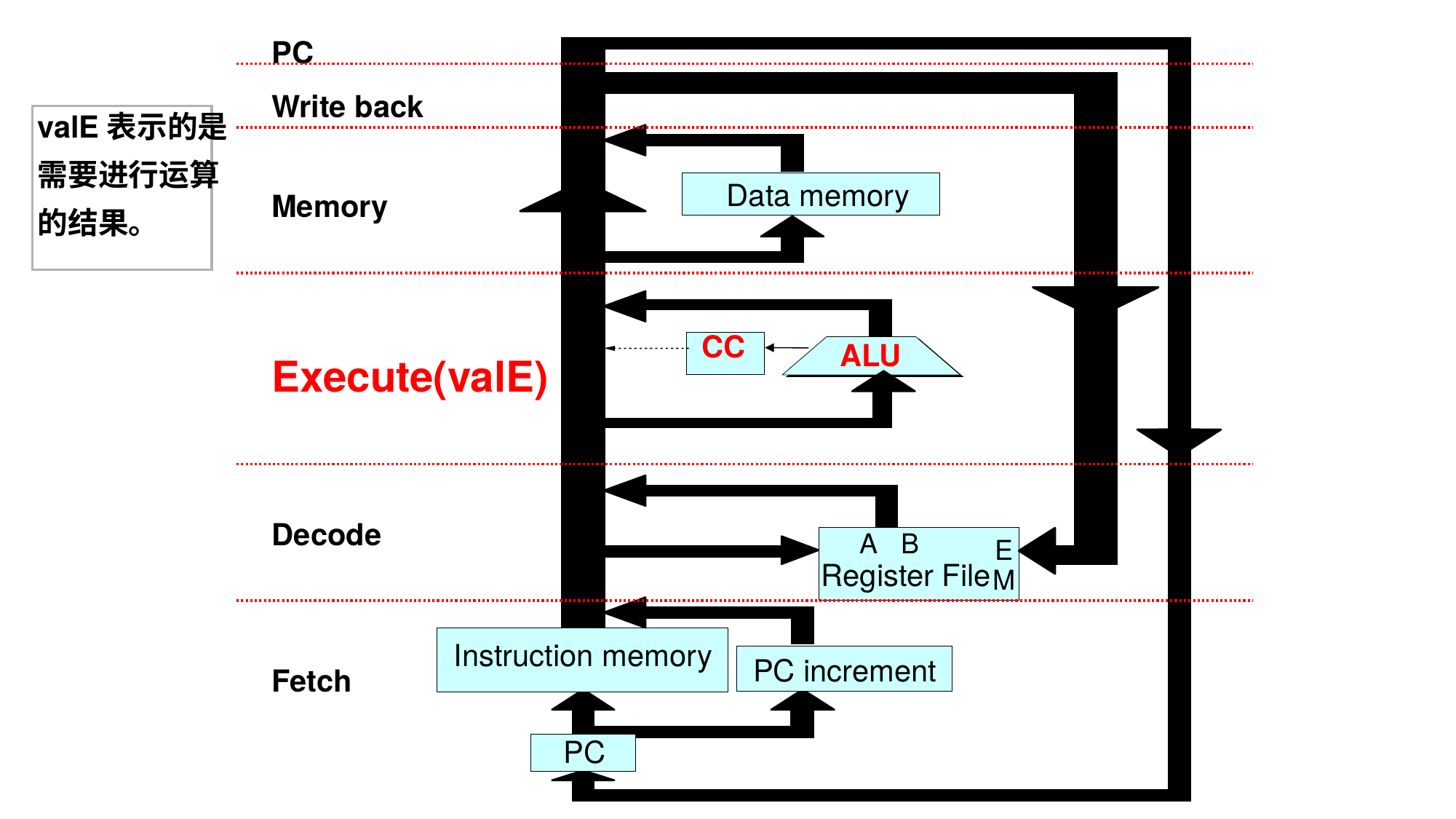

PC

Write back
valE表示的是
需要进行运算
的结果。

Data memory

Memory

CC

ALU

CC

Execute(valE)

Decode

A   B
Register File

M

E
M
Register

Instruction memory

PC increment
Instruction

Fetch

PC
15